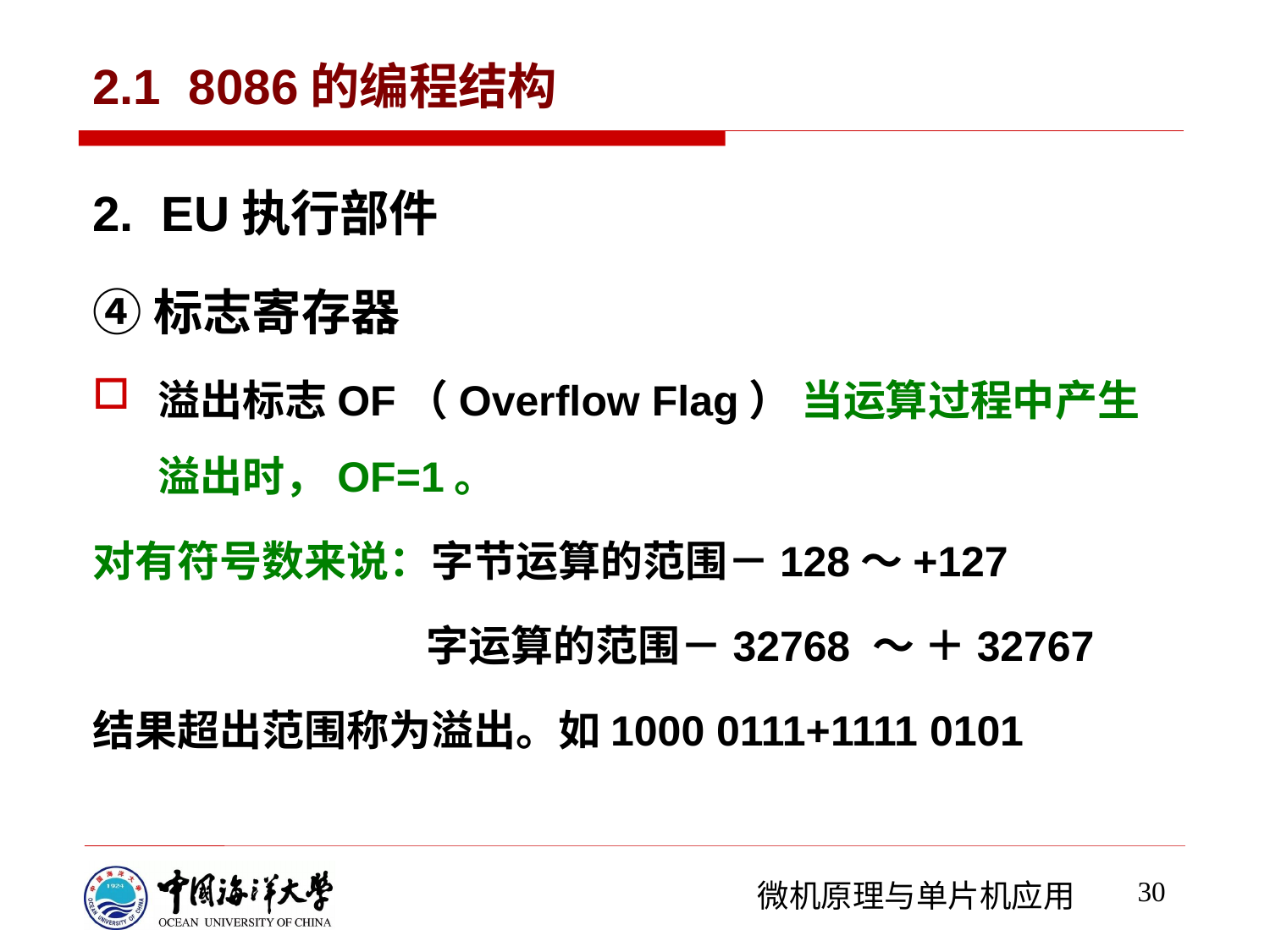

# 2.1  8086的编程结构
2.  EU执行部件
④标志寄存器
溢出标志OF（Overflow Flag） 当运算过程中产生溢出时，OF=1。
对有符号数来说：字节运算的范围－128～+127
                                  字运算的范围－32768 ～ ＋32767
结果超出范围称为溢出。如1000 0111+1111 0101

30